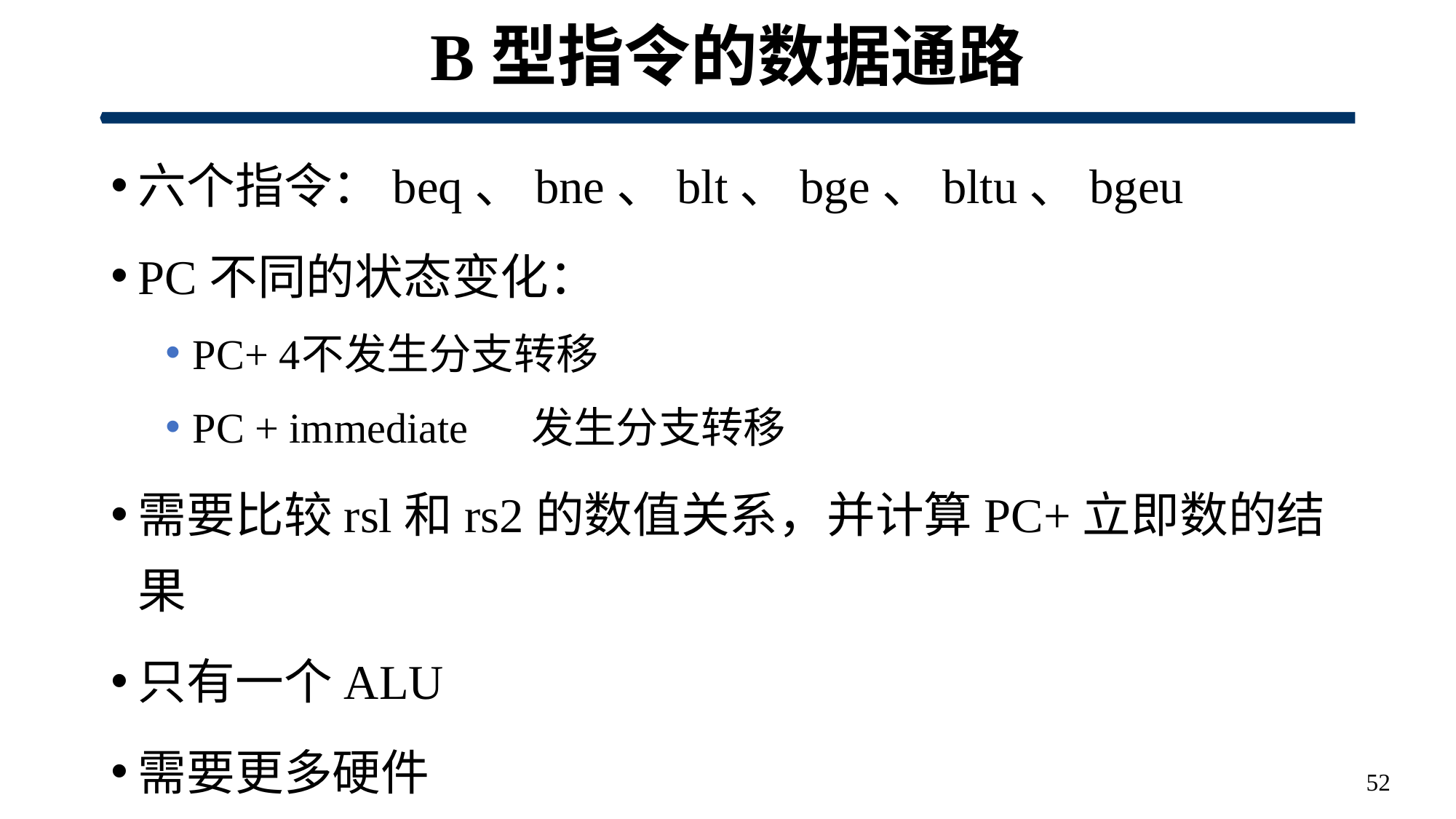

# B型指令的数据通路
六个指令：beq、bne、blt、bge、bltu、bgeu
PC不同的状态变化：
PC+ 4	不发生分支转移
PC + immediate     发生分支转移
需要比较rsl和rs2的数值关系，并计算PC+立即数的结果
只有一个ALU
需要更多硬件
52